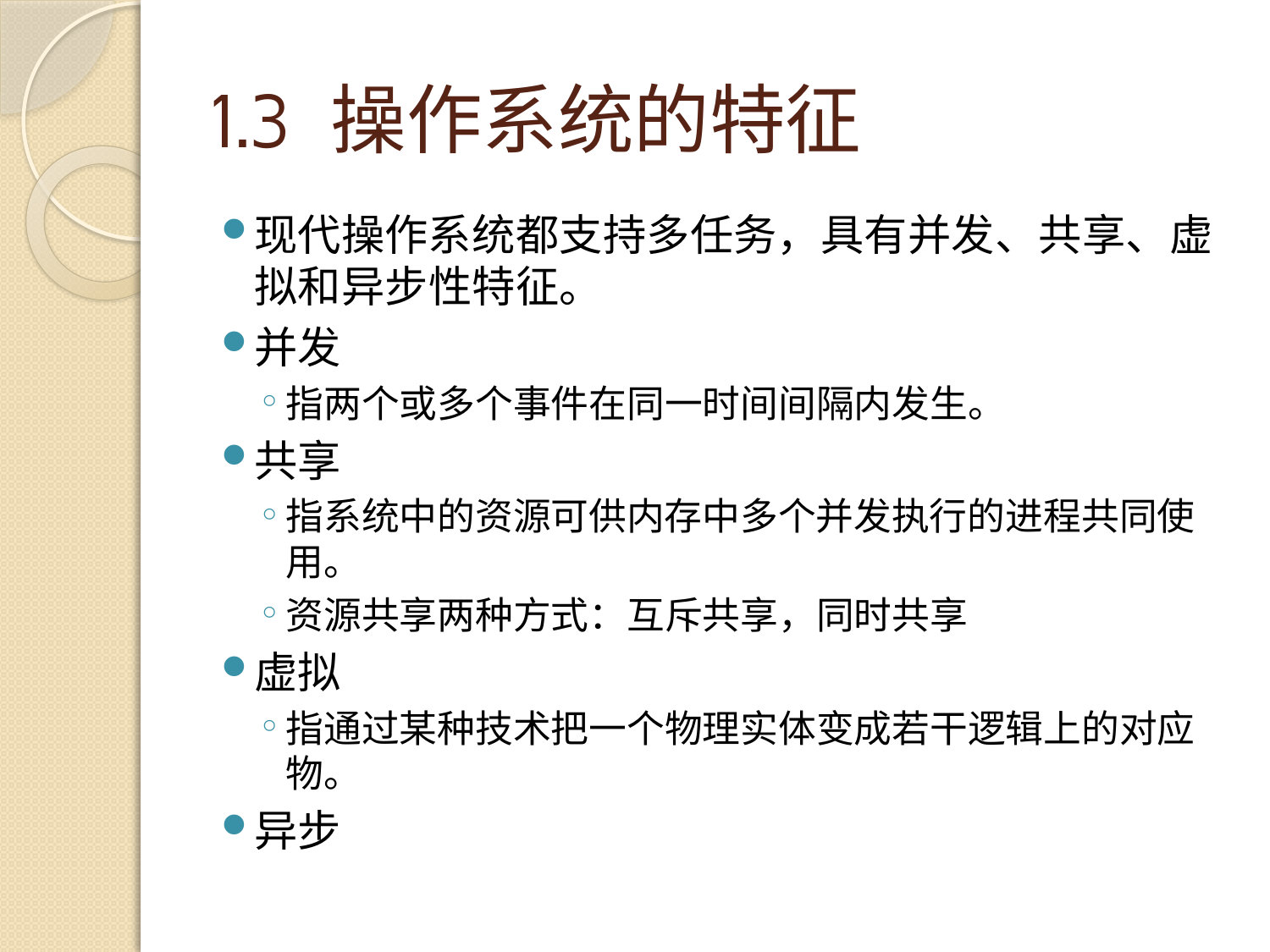

# 1.3 操作系统的特征
现代操作系统都支持多任务，具有并发、共享、虚拟和异步性特征。
并发
指两个或多个事件在同一时间间隔内发生。
共享
指系统中的资源可供内存中多个并发执行的进程共同使用。
资源共享两种方式：互斥共享，同时共享
虚拟
指通过某种技术把一个物理实体变成若干逻辑上的对应物。
异步